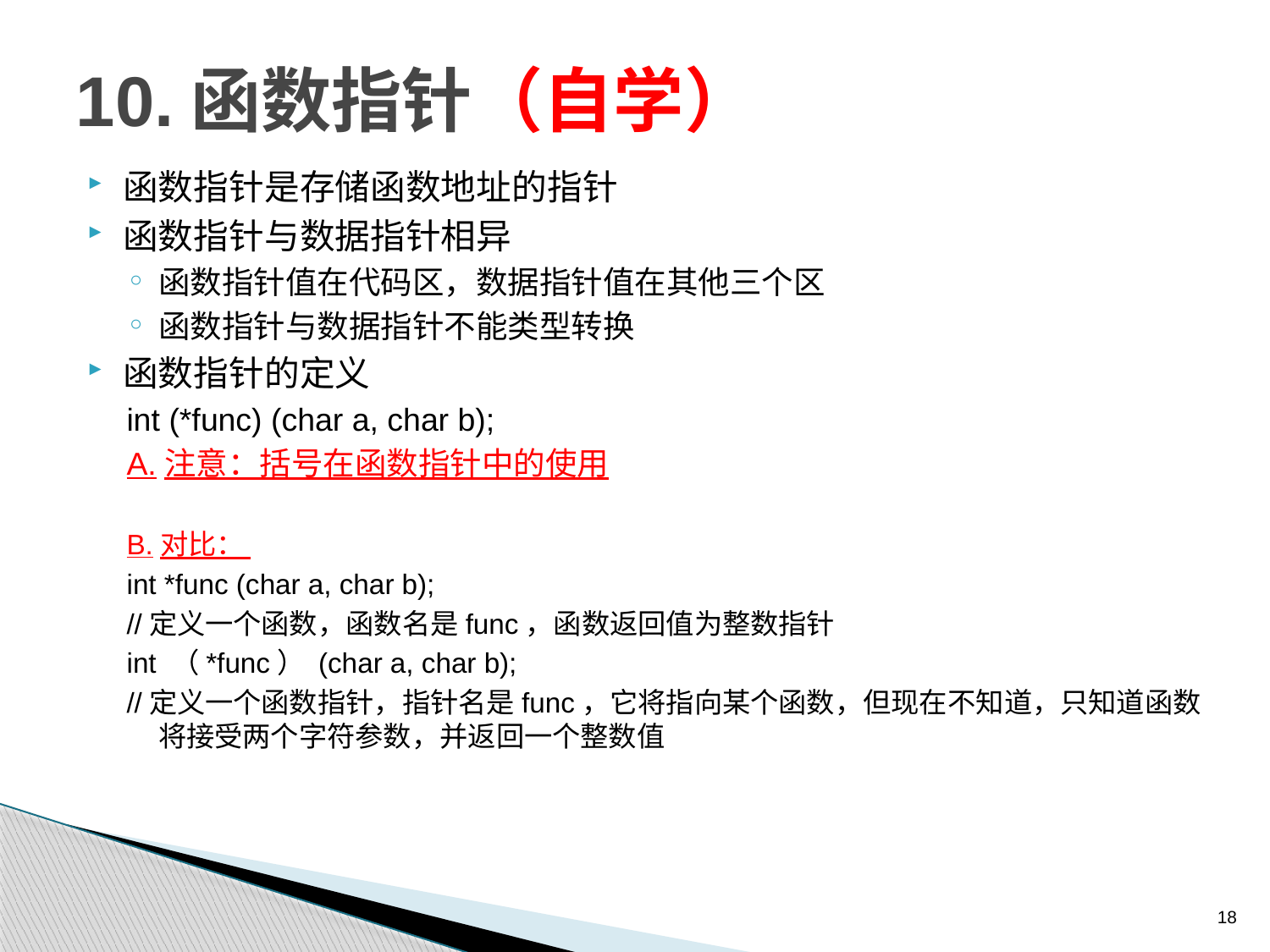

# 10.函数指针（自学）
函数指针是存储函数地址的指针
函数指针与数据指针相异
函数指针值在代码区，数据指针值在其他三个区
函数指针与数据指针不能类型转换
函数指针的定义
int (*func) (char a, char b);
A.注意：括号在函数指针中的使用

B.对比：
int *func (char a, char b);
//定义一个函数，函数名是func，函数返回值为整数指针
int （*func） (char a, char b);
//定义一个函数指针，指针名是func，它将指向某个函数，但现在不知道，只知道函数将接受两个字符参数，并返回一个整数值

18